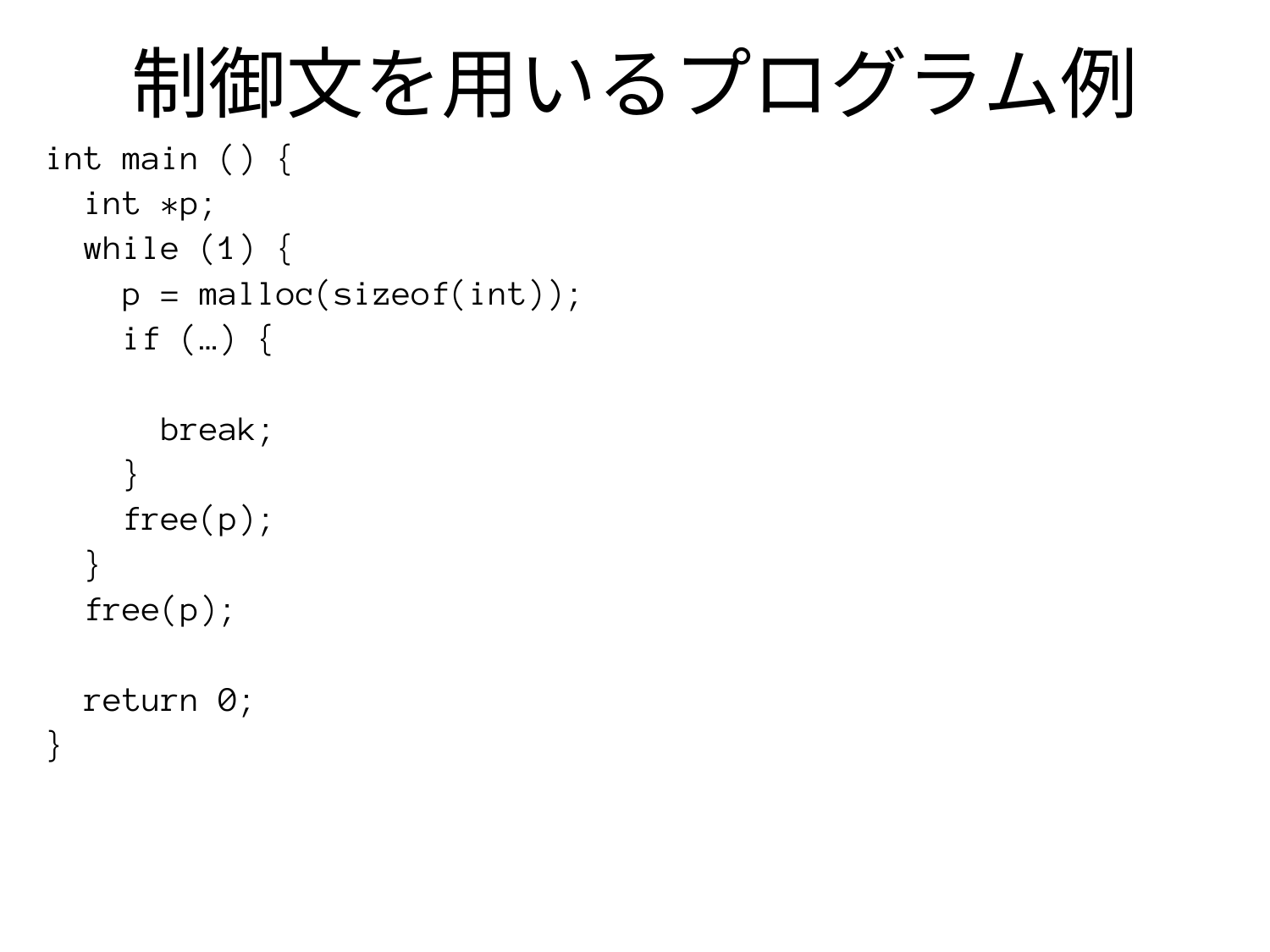

# 制御文を用いるプログラム例
int main () {
  int *p;
  while (1) {
    p = malloc(sizeof(int));
    if (…) {

      break;
    }
    free(p);
  }
  free(p);

  return 0;
}